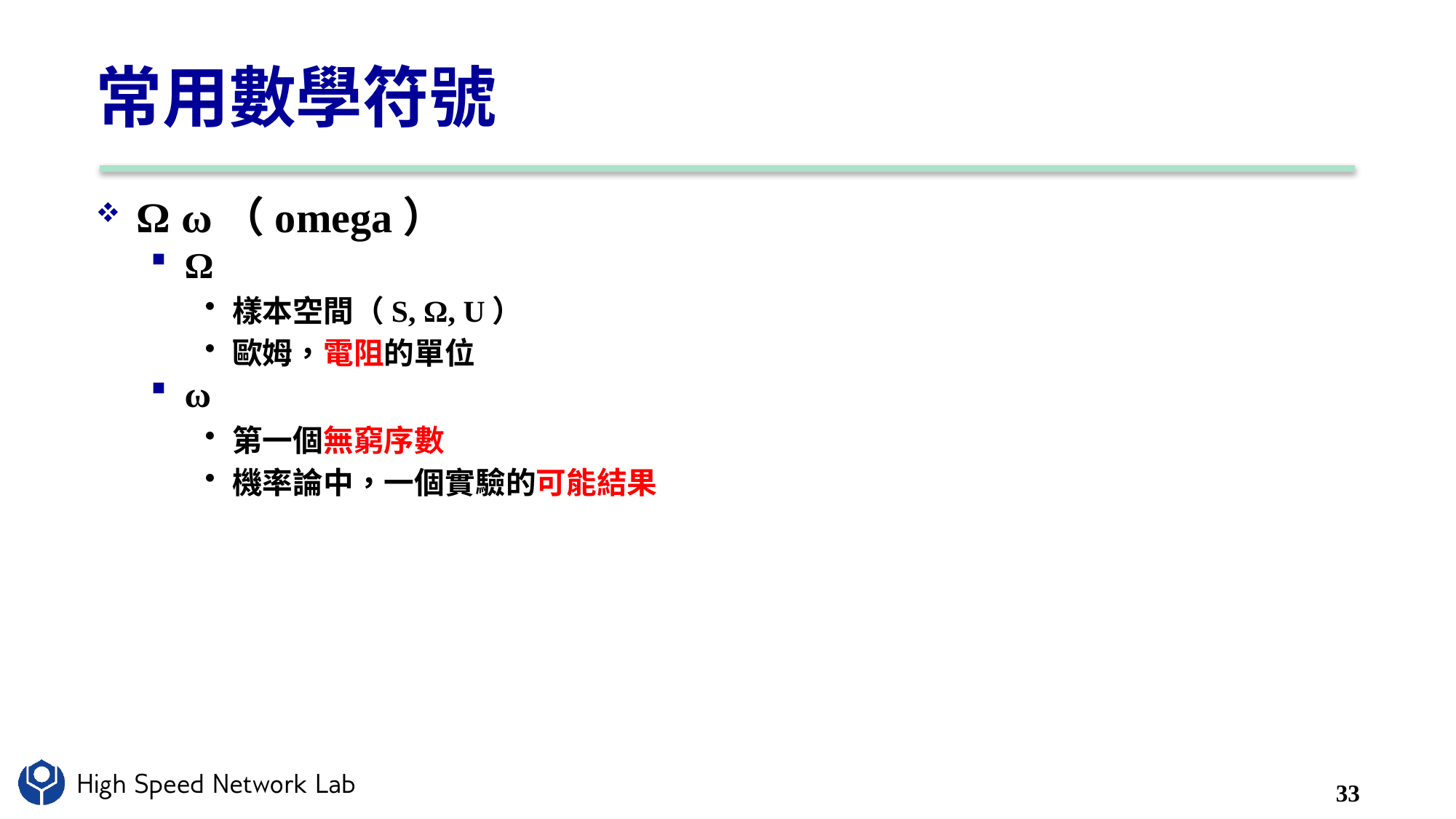

# 常用數學符號
Ω ω（omega）
Ω
樣本空間（S, Ω, U）
歐姆，電阻的單位
ω
第一個無窮序數
機率論中，一個實驗的可能結果
33